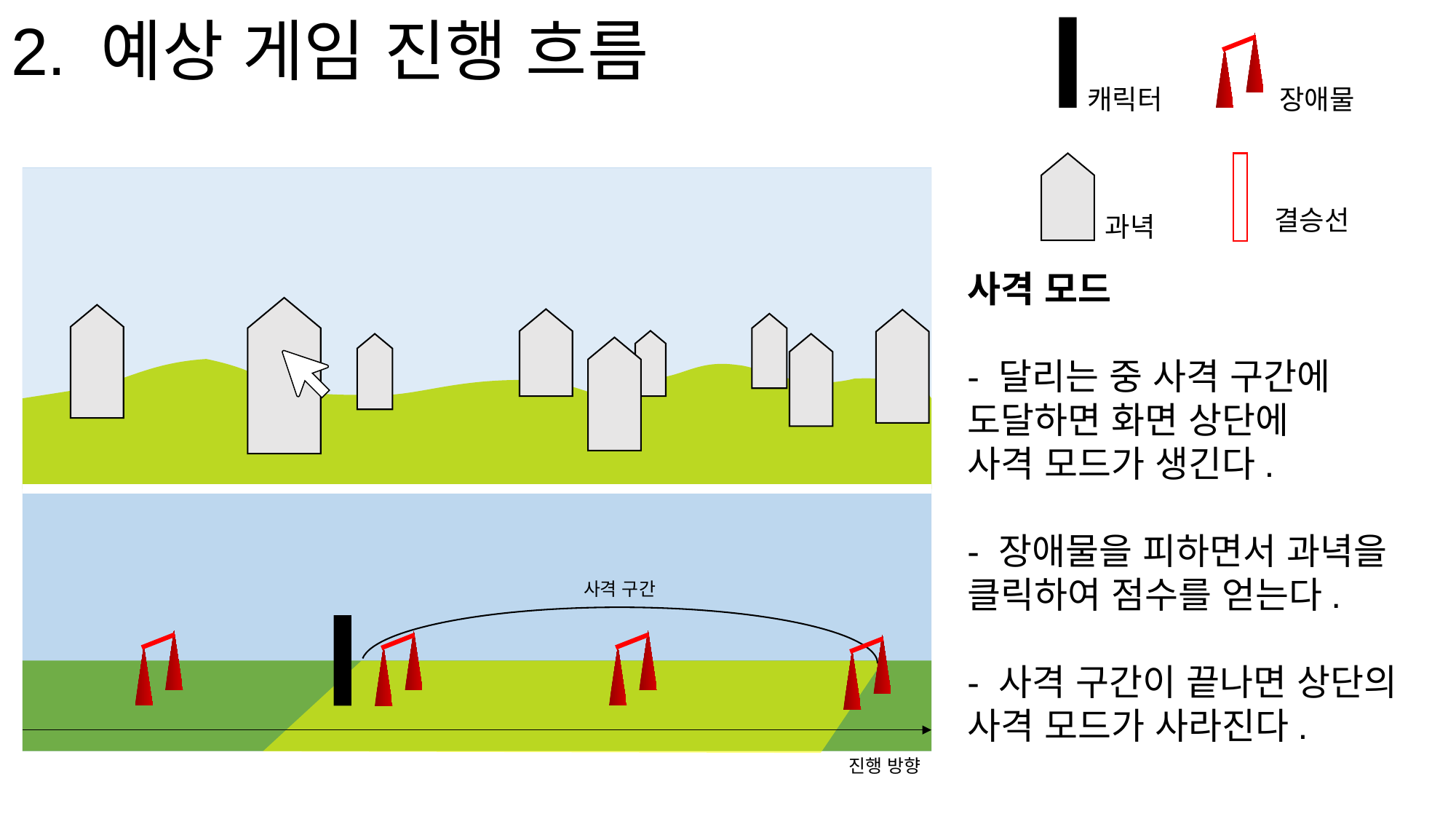

# 2. 예상 게임 진행 흐름

캐릭터
장애물

결승선
과녁

사격 모드

- 달리는 중 사격 구간에
도달하면 화면 상단에
사격 모드가 생긴다.

- 장애물을 피하면서 과녁을 클릭하여 점수를 얻는다.

- 사격 구간이 끝나면 상단의 사격 모드가 사라진다.

사격 구간

진행 방향